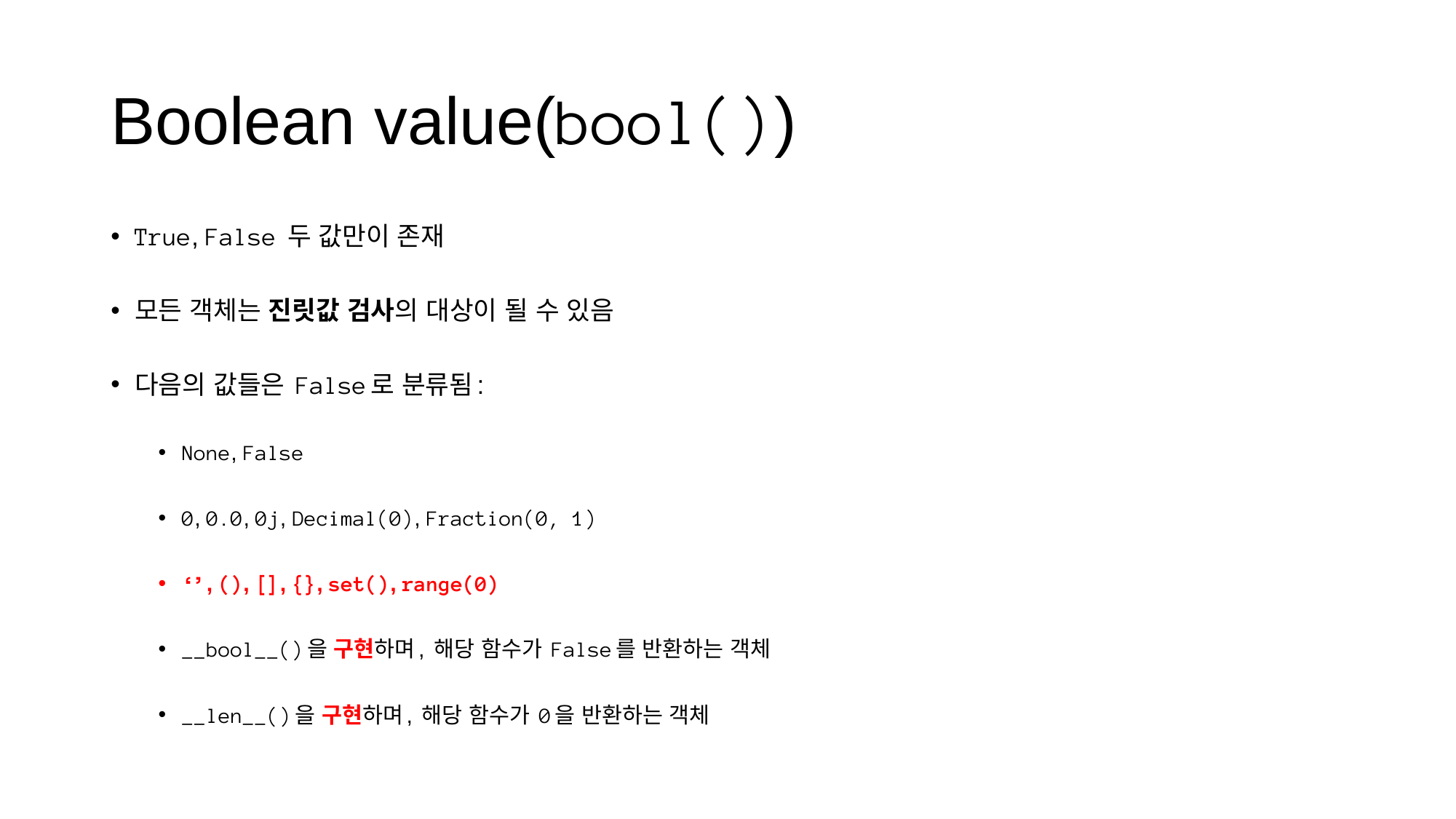

# Boolean value(bool())
True, False 두 값만이 존재

모든 객체는 진릿값 검사의 대상이 될 수 있음

다음의 값들은 False로 분류됨:

None, False

0, 0.0, 0j, Decimal(0), Fraction(0, 1)

‘’, (), [], {}, set(), range(0)

__bool__()을 구현하며, 해당 함수가 False를 반환하는 객체

__len__()을 구현하며, 해당 함수가 0을 반환하는 객체